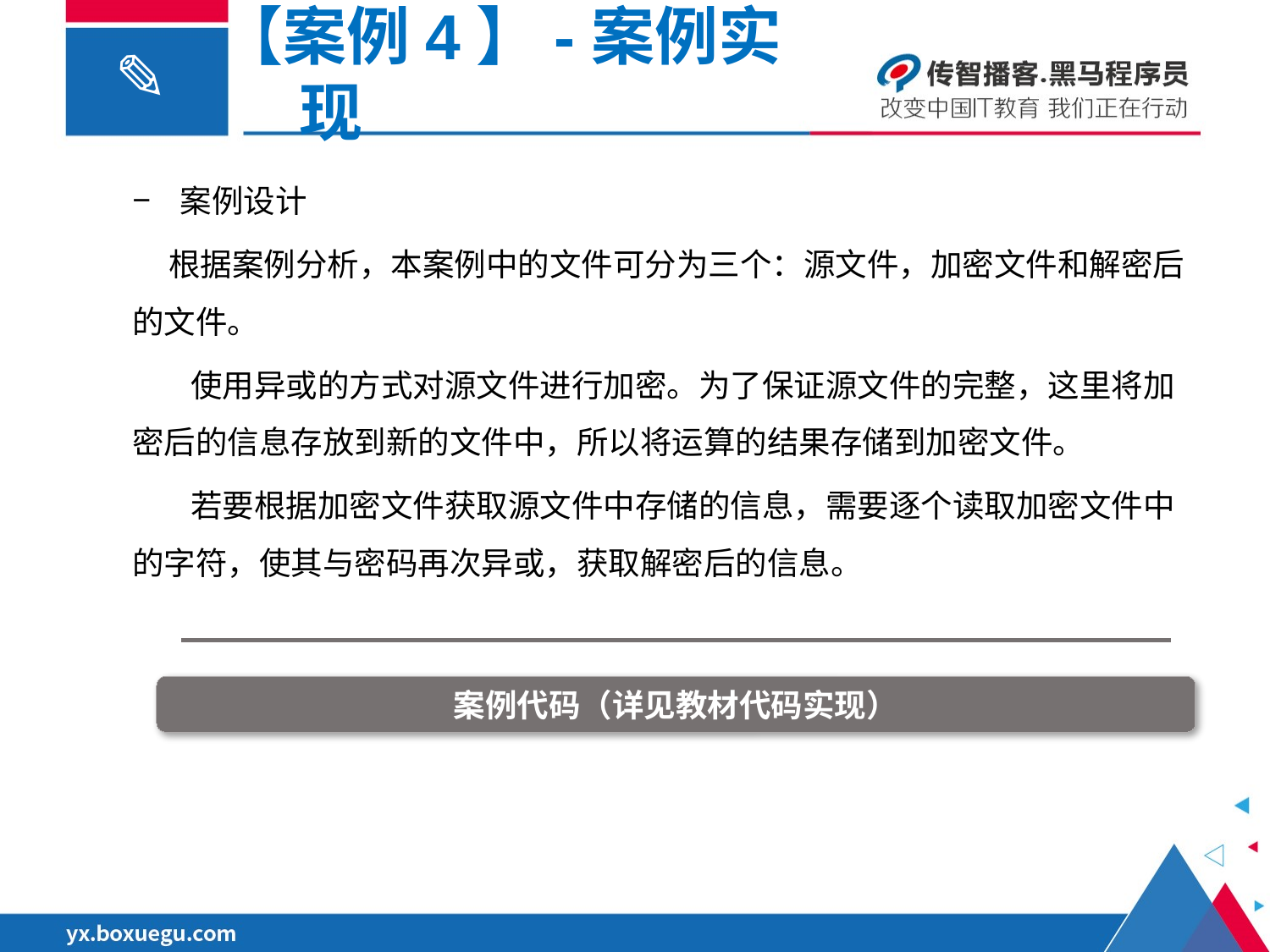

【案例4】-案例实现
案例设计
    根据案例分析，本案例中的文件可分为三个：源文件，加密文件和解密后的文件。
       使用异或的方式对源文件进行加密。为了保证源文件的完整，这里将加密后的信息存放到新的文件中，所以将运算的结果存储到加密文件。
       若要根据加密文件获取源文件中存储的信息，需要逐个读取加密文件中的字符，使其与密码再次异或，获取解密后的信息。
案例代码（详见教材代码实现）